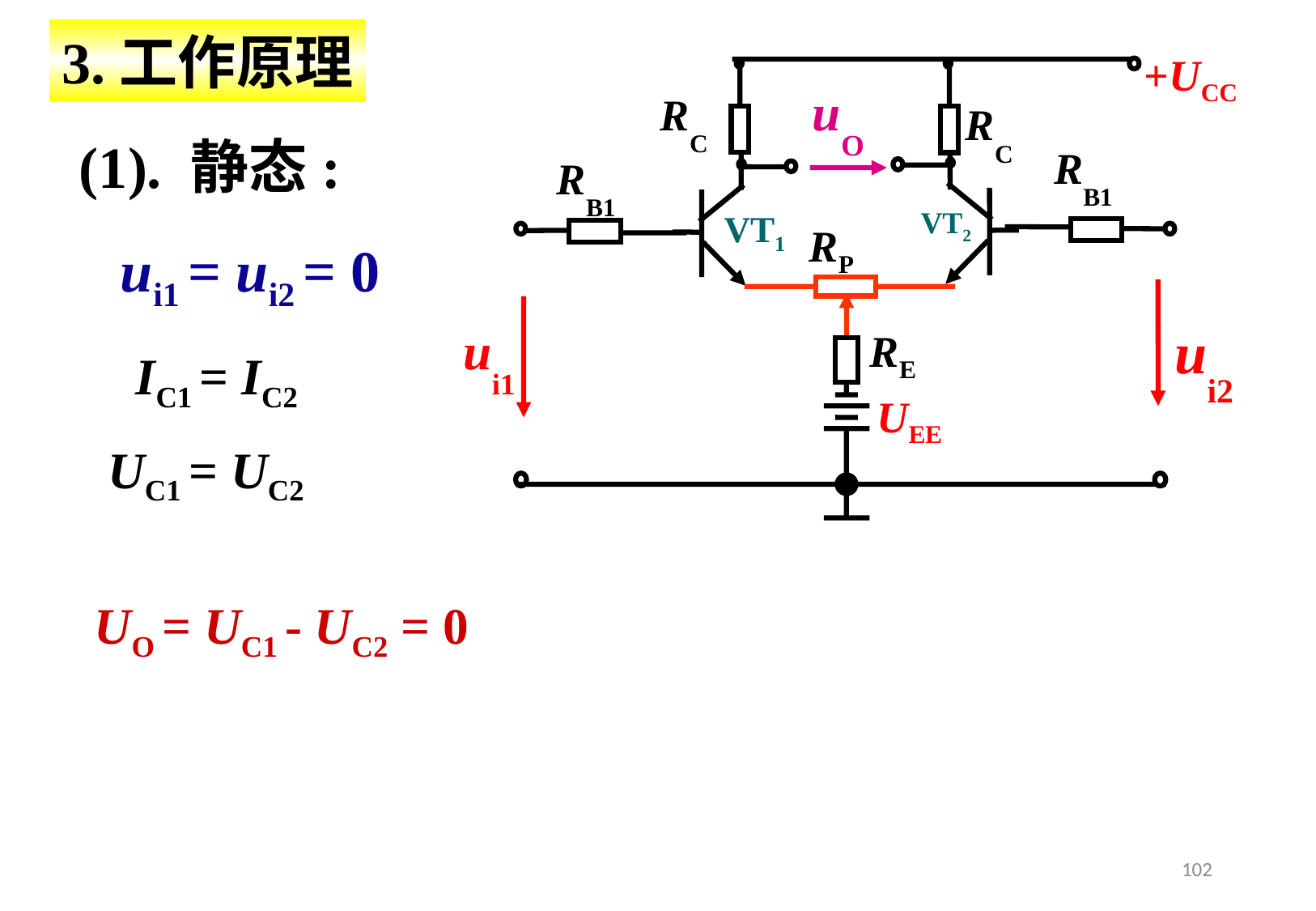

3.工作原理
+UCC

uO
RC
RC

RB1

RB1

VT2
VT1
RP

ui2
ui1
RE

UEE

(1). 静态:
ui1 = ui2 = 0
IC1 = IC2
UC1 = UC2
UO = UC1 - UC2 = 0
102